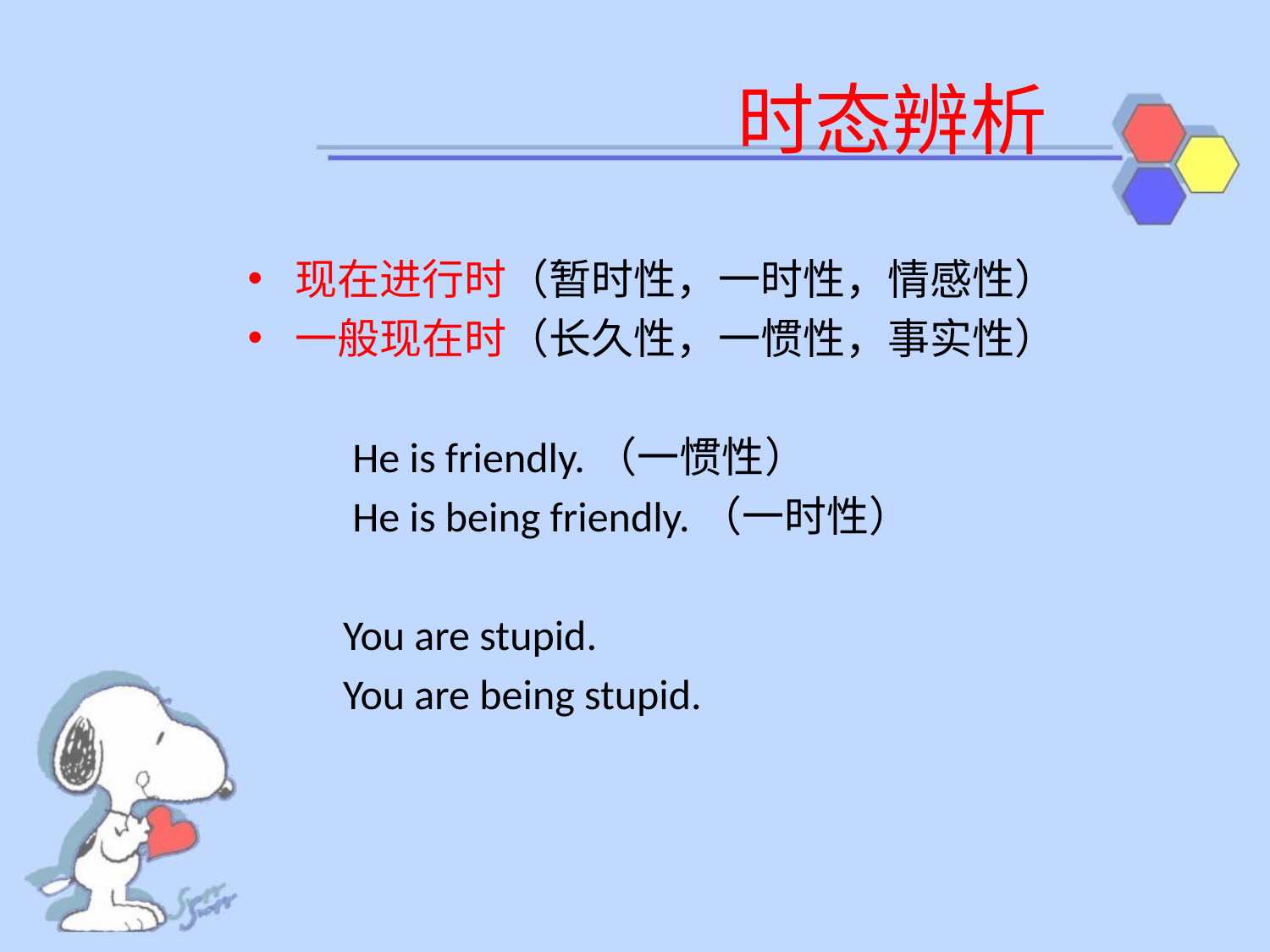

# 时态辨析
现在进行时（暂时性，一时性，情感性）
一般现在时（长久性，一惯性，事实性）

           He is friendly.（一惯性）
           He is being friendly.（一时性）

          You are stupid.
          You are being stupid.